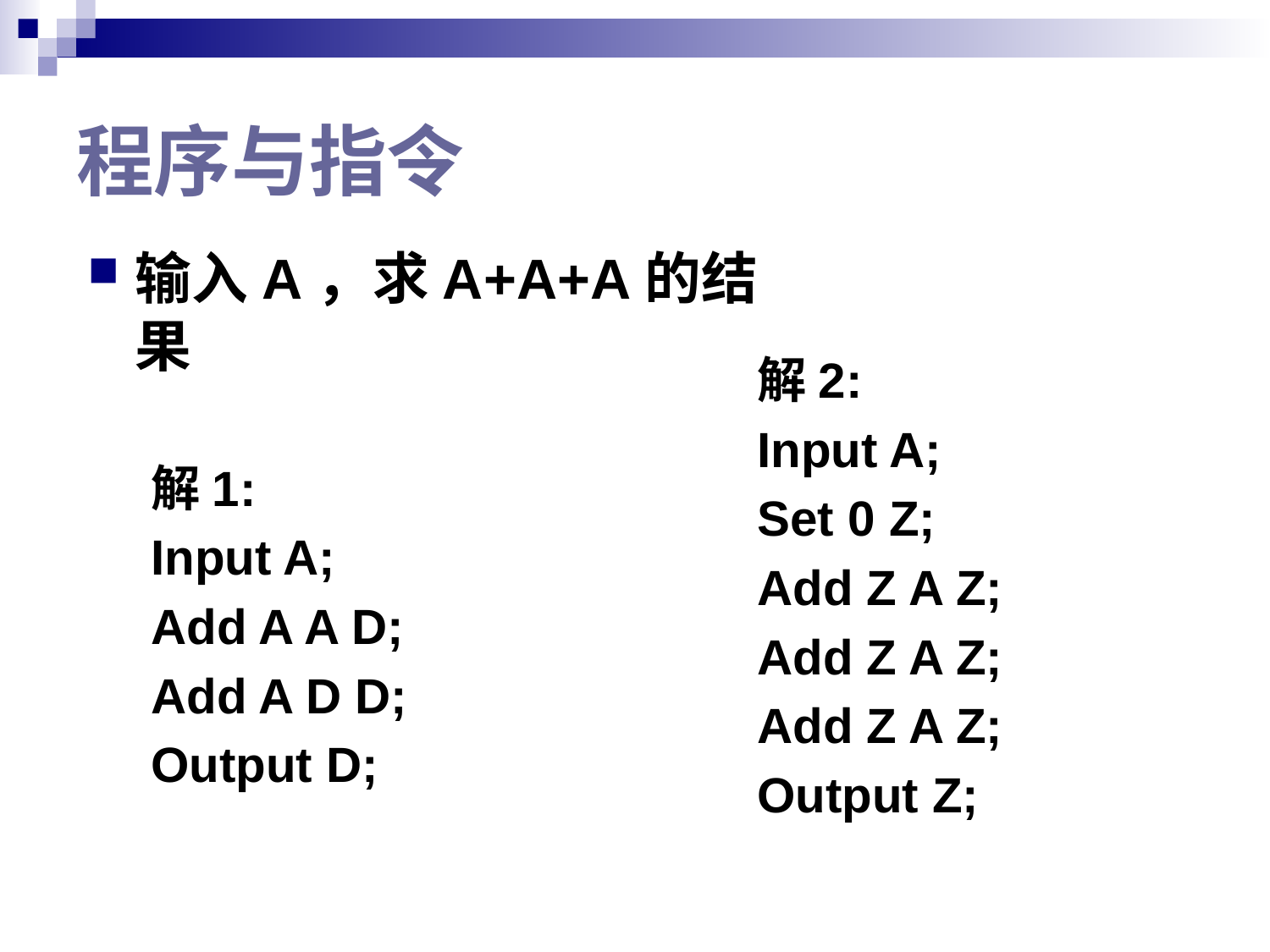

# 程序与指令
输入A，求A+A+A的结果

解1:
Input A;
Add A A D;
Add A D D;
Output D;
解2:
Input A;
Set 0 Z;
Add Z A Z;
Add Z A Z;
Add Z A Z;
Output Z;